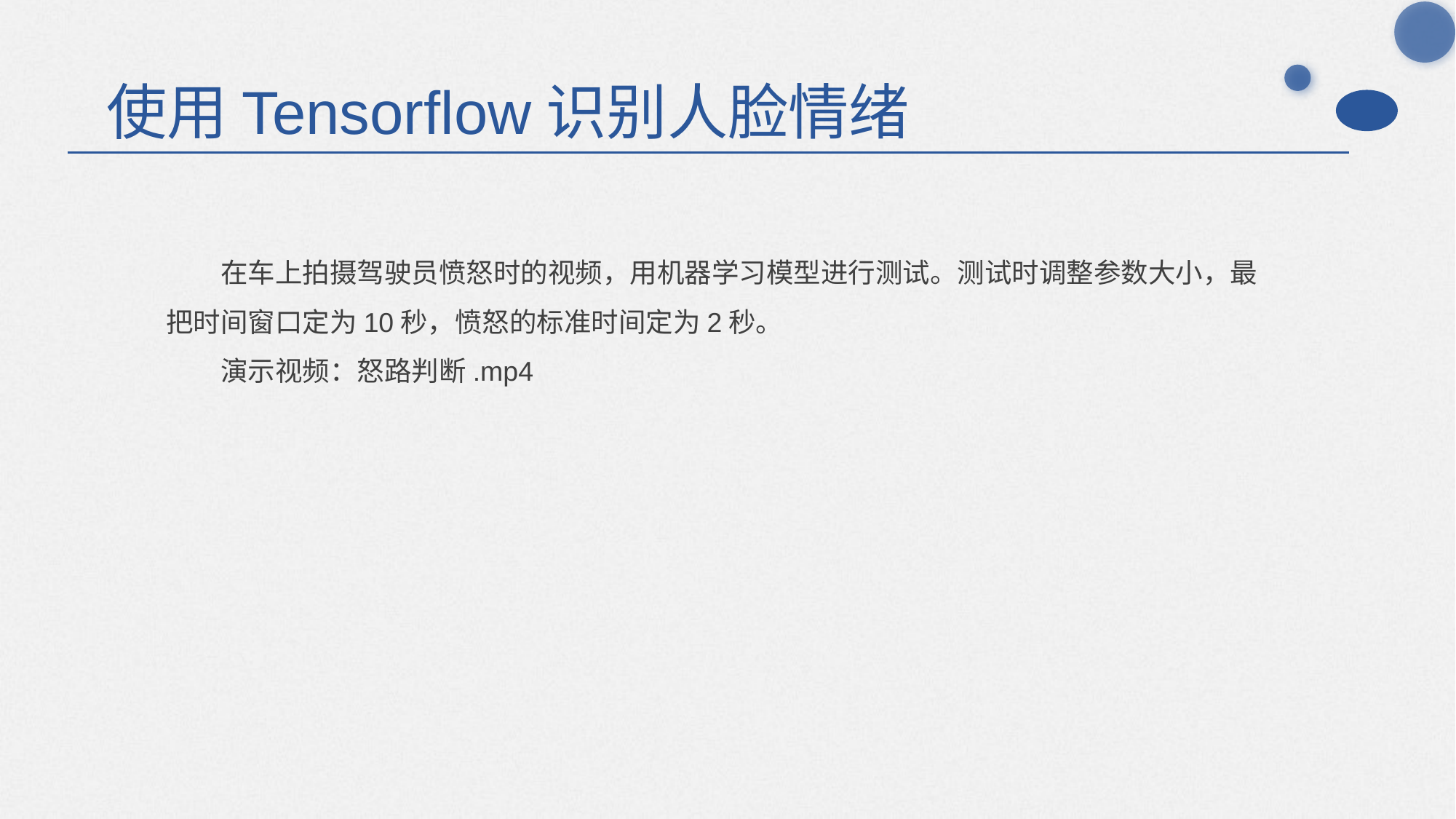

使用Tensorflow识别人脸情绪

在车上拍摄驾驶员愤怒时的视频，用机器学习模型进行测试。测试时调整参数大小，最把时间窗口定为10秒，愤怒的标准时间定为2秒。
演示视频：怒路判断.mp4